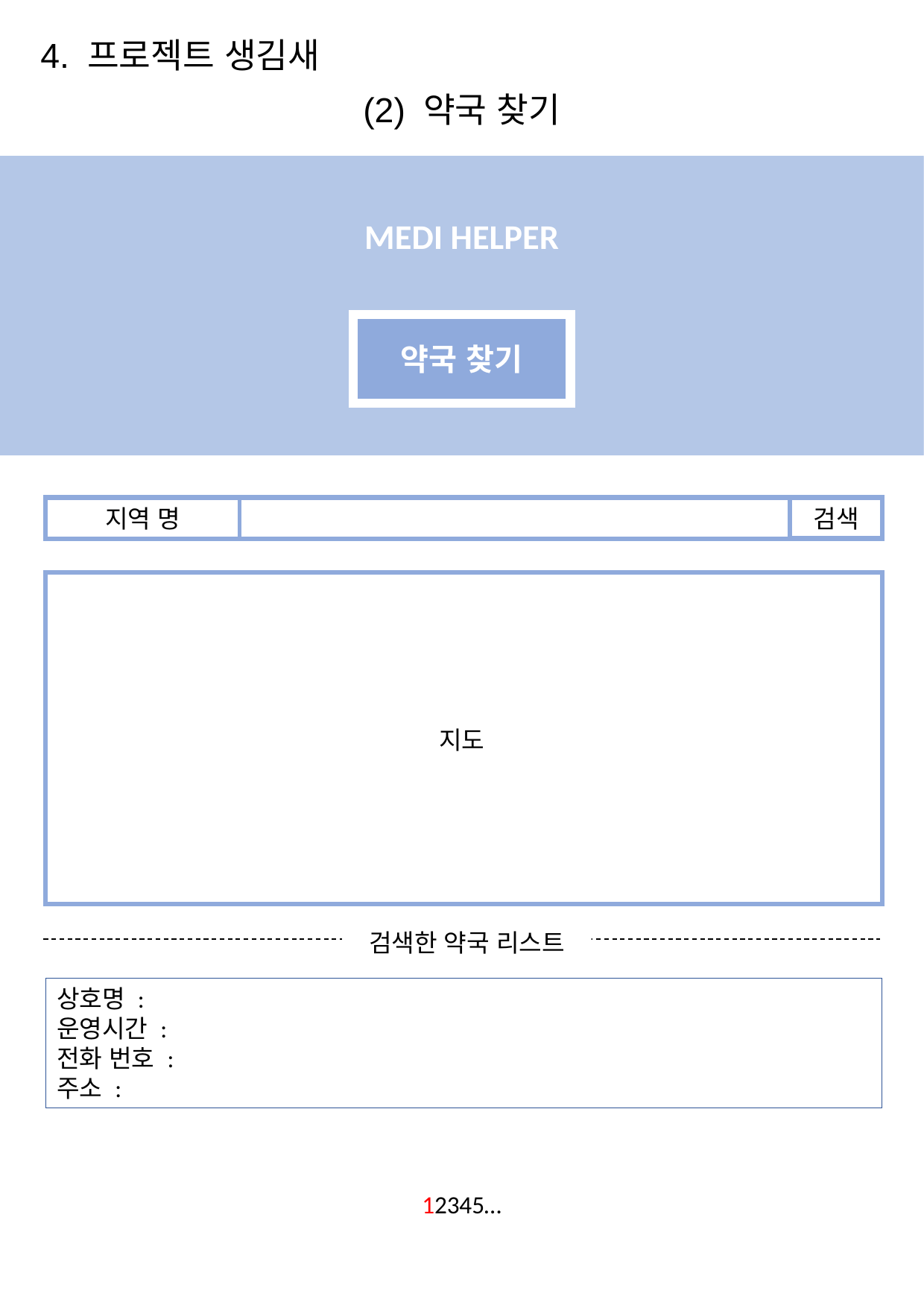

4. 프로젝트 생김새
(2) 약국 찾기

MEDI HELPER

약국 찾기

지도
상호명 :
운영시간 :
전화 번호 :
주소 :
검색한 약국 리스트
12345…

지역 명
검색